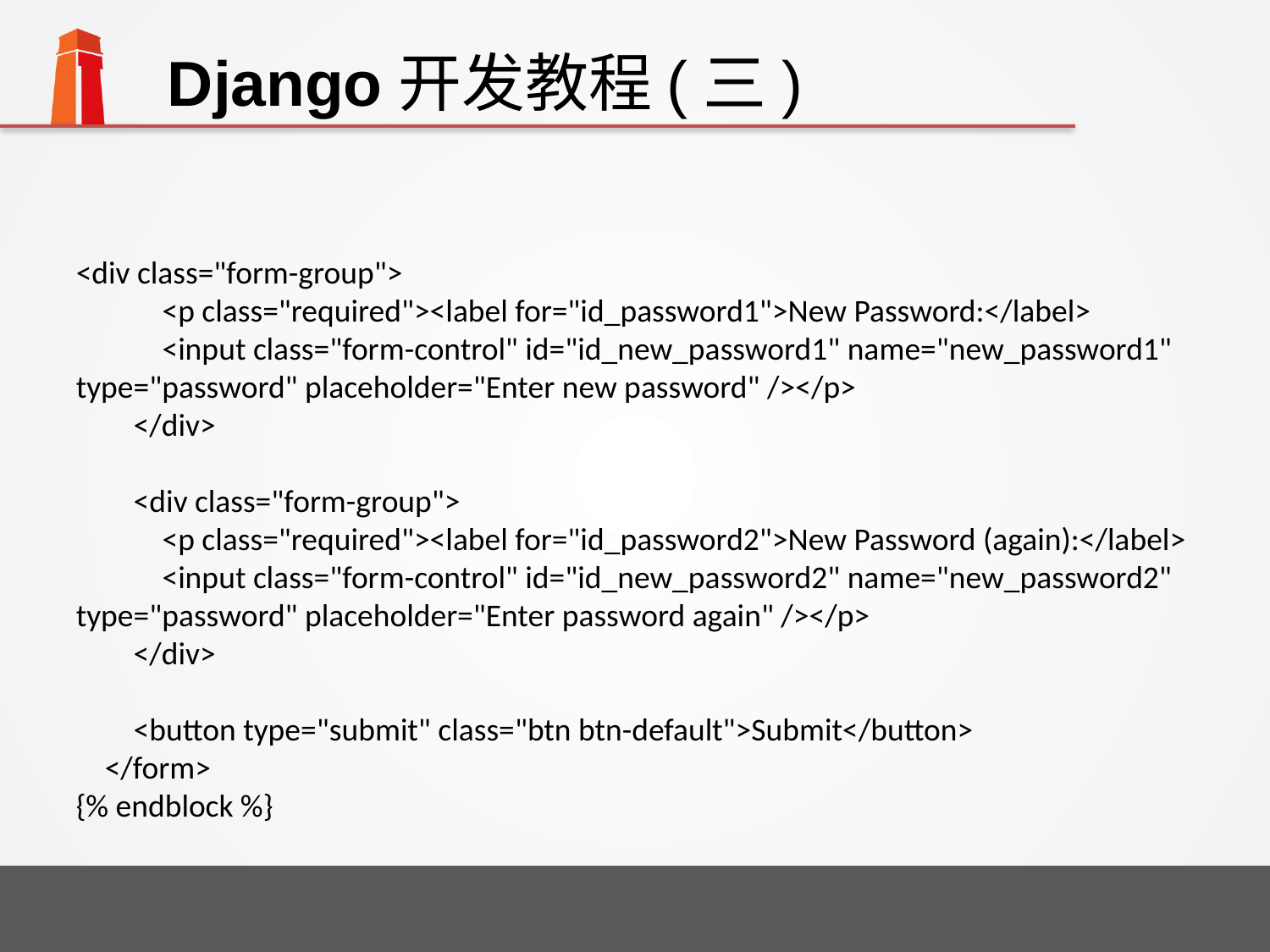

# Django开发教程(三)

<div class="form-group">
            <p class="required"><label for="id_password1">New Password:</label>
            <input class="form-control" id="id_new_password1" name="new_password1" type="password" placeholder="Enter new password" /></p>
        </div>

        <div class="form-group">
            <p class="required"><label for="id_password2">New Password (again):</label>
            <input class="form-control" id="id_new_password2" name="new_password2" type="password" placeholder="Enter password again" /></p>
        </div>

        <button type="submit" class="btn btn-default">Submit</button>
    </form>
{% endblock %}